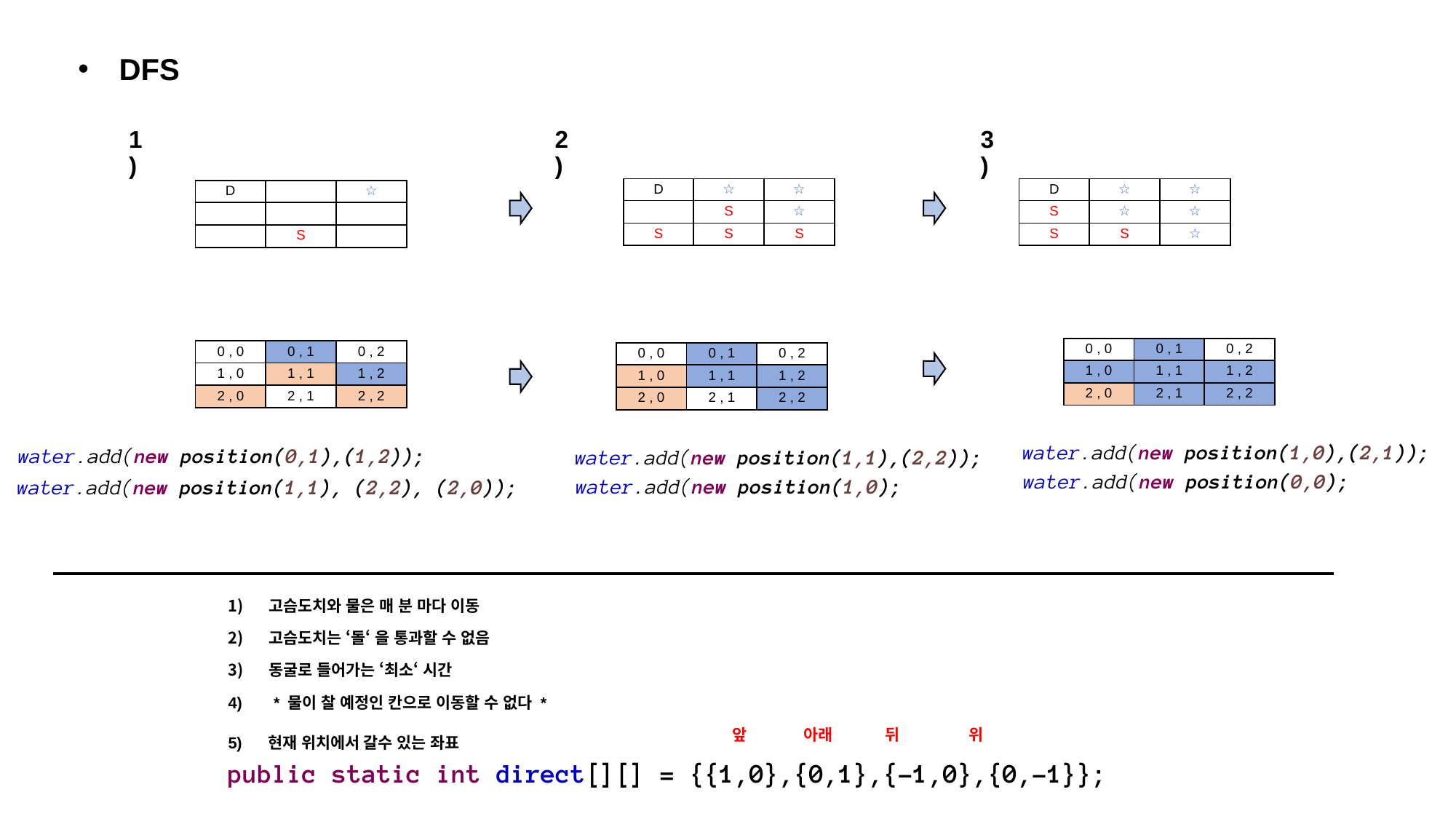

DFS

1)
2)
3)
| D | ☆ | ☆ |
| --- | --- | --- |
|  | S | ☆ |
| S | S | S |
| D | ☆ | ☆ |
| --- | --- | --- |
| S | ☆ | ☆ |
| S | S | ☆ |
| D |  | ☆ |
| --- | --- | --- |
|  |  |  |
|  | S |  |

| 0 , 0 | 0 , 1 | 0 , 2 |
| --- | --- | --- |
| 1 , 0 | 1 , 1 | 1 , 2 |
| 2 , 0 | 2 , 1 | 2 , 2 |
| 0 , 0 | 0 , 1 | 0 , 2 |
| --- | --- | --- |
| 1 , 0 | 1 , 1 | 1 , 2 |
| 2 , 0 | 2 , 1 | 2 , 2 |
| 0 , 0 | 0 , 1 | 0 , 2 |
| --- | --- | --- |
| 1 , 0 | 1 , 1 | 1 , 2 |
| 2 , 0 | 2 , 1 | 2 , 2 |

water.add(new position(1,0),(2,1));
water.add(new position(0,1),(1,2));
water.add(new position(1,1),(2,2));
water.add(new position(0,0);
water.add(new position(1,0);
water.add(new position(1,1), (2,2), (2,0));
고슴도치와 물은 매 분 마다 이동
고슴도치는 ‘돌‘ 을 통과할 수 없음
동굴로 들어가는 ‘최소‘ 시간
 * 물이 찰 예정인 칸으로 이동할 수 없다 *
  앞             아래            뒤                위
5)     현재 위치에서 갈수 있는 좌표
public static int direct[][] = {{1,0},{0,1},{-1,0},{0,-1}};